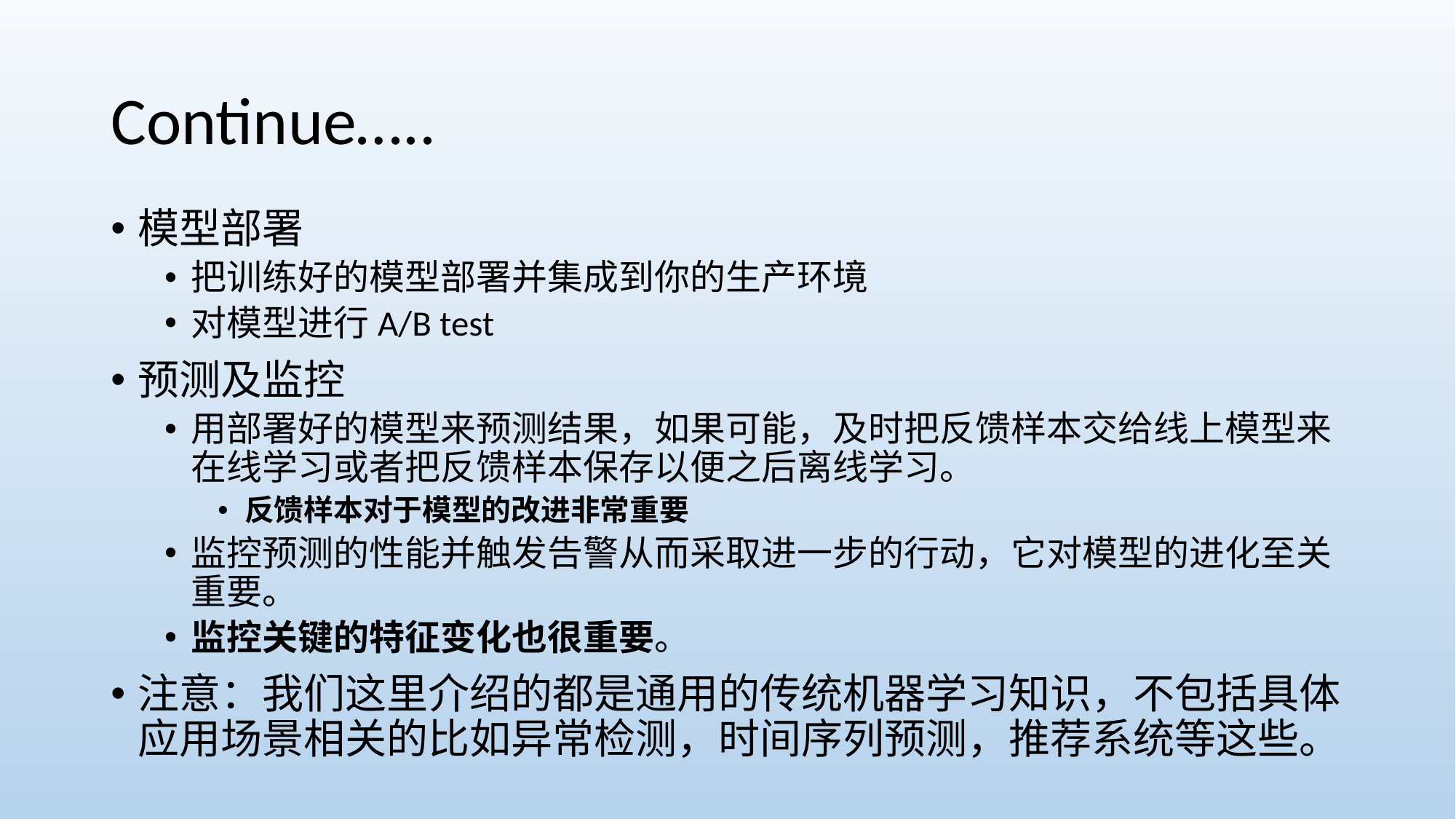

# Continue…..
模型部署
把训练好的模型部署并集成到你的生产环境
对模型进行A/B test
预测及监控
用部署好的模型来预测结果，如果可能，及时把反馈样本交给线上模型来在线学习或者把反馈样本保存以便之后离线学习。
反馈样本对于模型的改进非常重要
监控预测的性能并触发告警从而采取进一步的行动，它对模型的进化至关重要。
监控关键的特征变化也很重要。
注意：我们这里介绍的都是通用的传统机器学习知识，不包括具体应用场景相关的比如异常检测，时间序列预测，推荐系统等这些。